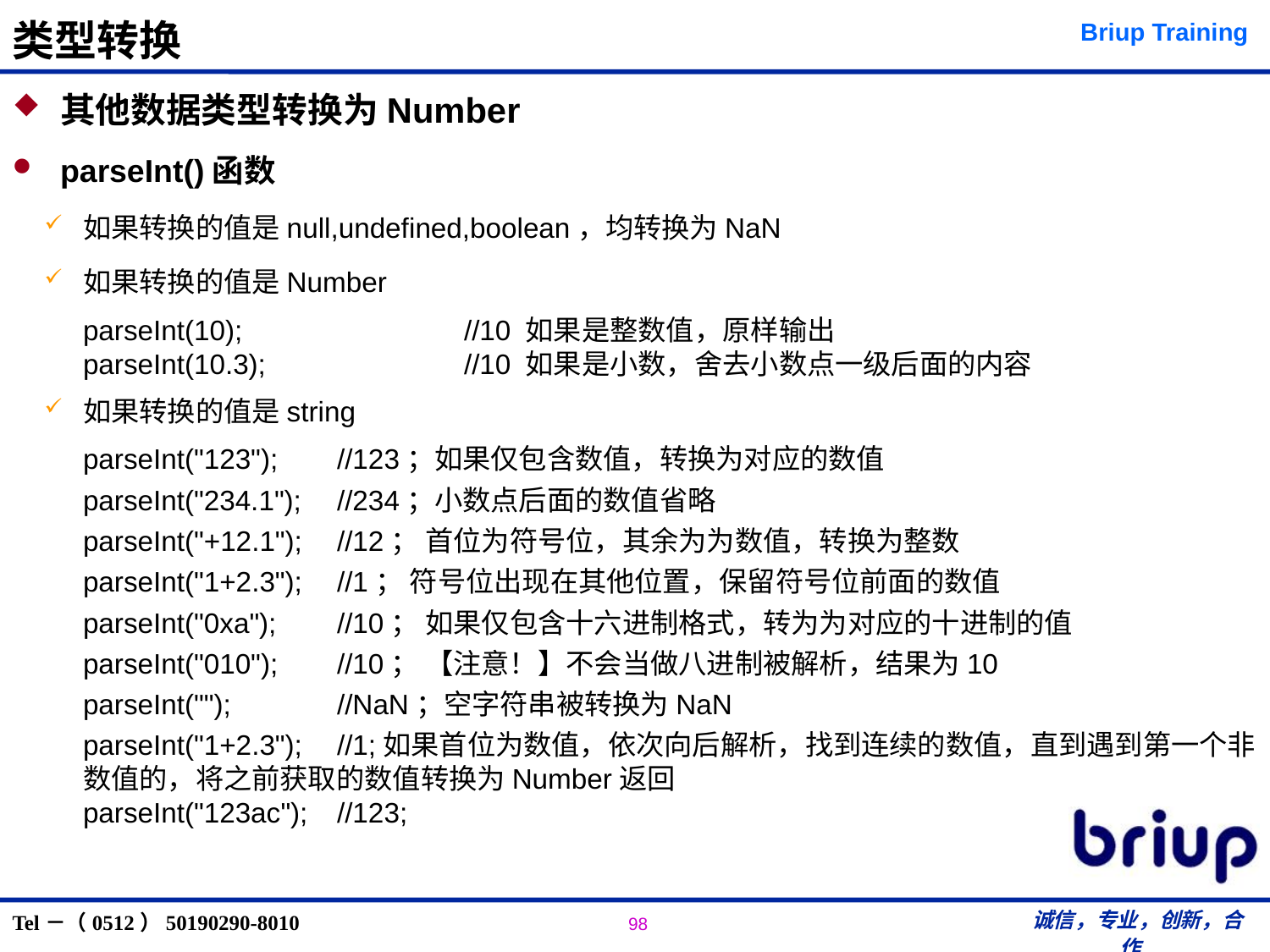

# 类型转换
其他数据类型转换为Number
parseInt()函数
如果转换的值是null,undefined,boolean，均转换为NaN
如果转换的值是Number
	parseInt(10);		//10 如果是整数值，原样输出				parseInt(10.3);		//10 如果是小数，舍去小数点一级后面的内容
如果转换的值是string
	parseInt("123");  	//123；如果仅包含数值，转换为对应的数值
	parseInt("234.1");	//234；小数点后面的数值省略
	parseInt("+12.1");	//12； 首位为符号位，其余为为数值，转换为整数
	parseInt("1+2.3");	//1； 符号位出现在其他位置，保留符号位前面的数值
	parseInt("0xa");  	//10； 如果仅包含十六进制格式，转为为对应的十进制的值
	parseInt("010");	//10； 【注意！】不会当做八进制被解析，结果为10
	parseInt("");	//NaN；空字符串被转换为NaN
	parseInt("1+2.3");	//1;如果首位为数值，依次向后解析，找到连续的数值，直到遇到第一个非数值的，将之前获取的数值转换为Number返回				parseInt("123ac");	//123;